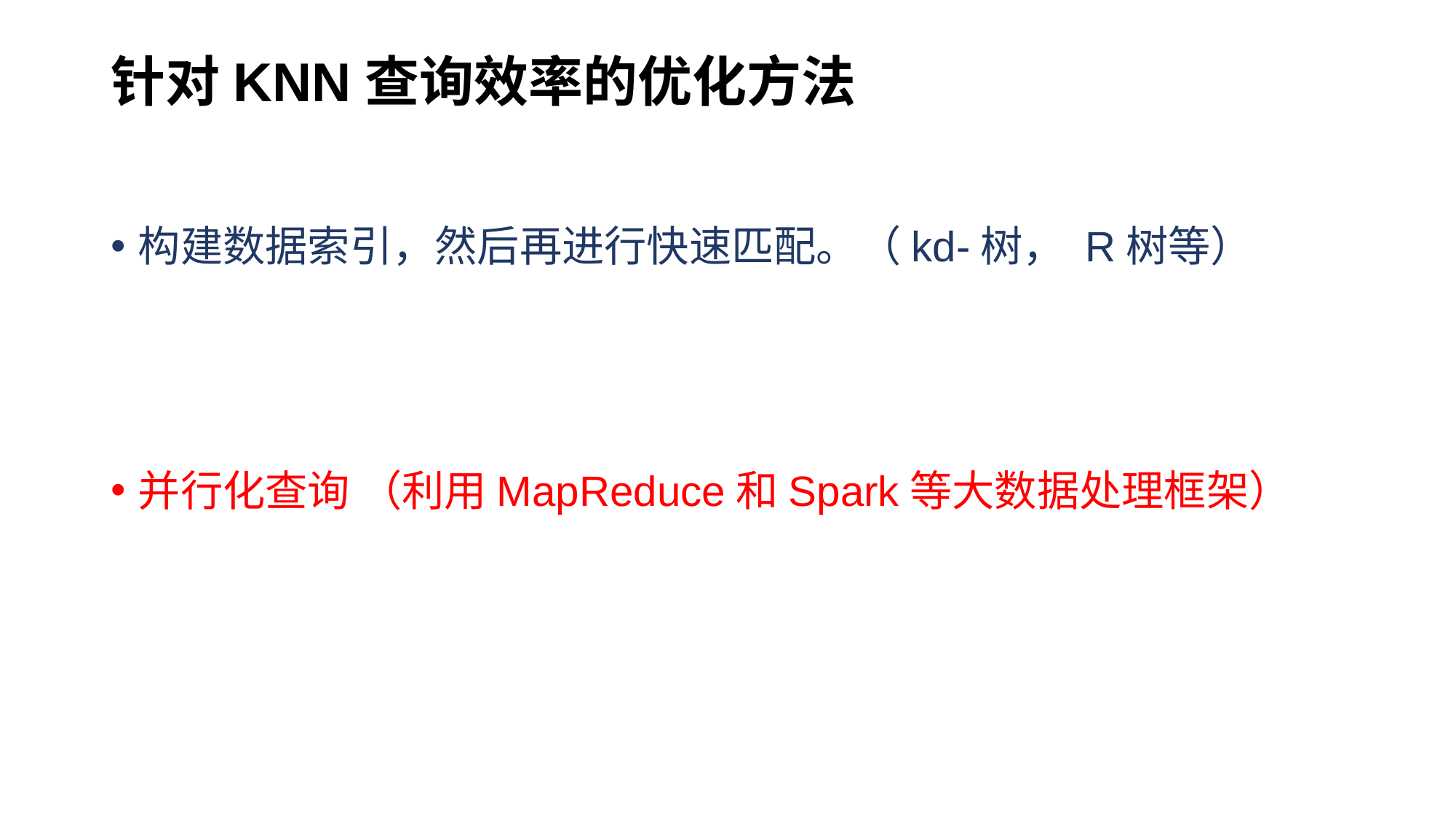

# 针对KNN查询效率的优化方法

构建数据索引，然后再进行快速匹配。（kd-树， R树等）

并行化查询 （利用MapReduce和Spark等大数据处理框架）